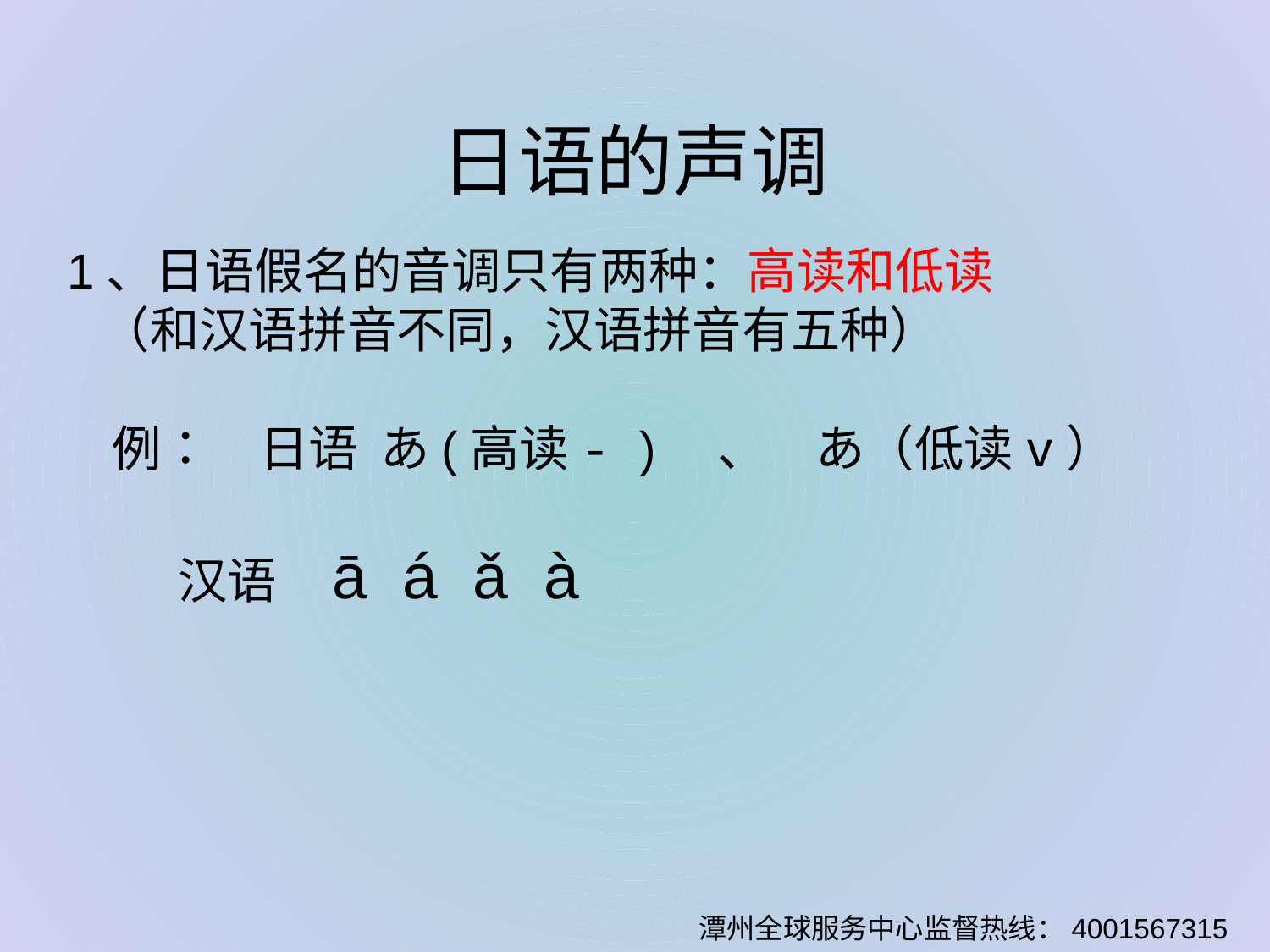

日语的声调

1、日语假名的音调只有两种：高读和低读
  （和汉语拼音不同，汉语拼音有五种）

   例：　日语  あ(高读- )　、　あ（低读v）

         汉语    ā  á  ǎ  à

潭州全球服务中心监督热线：4001567315